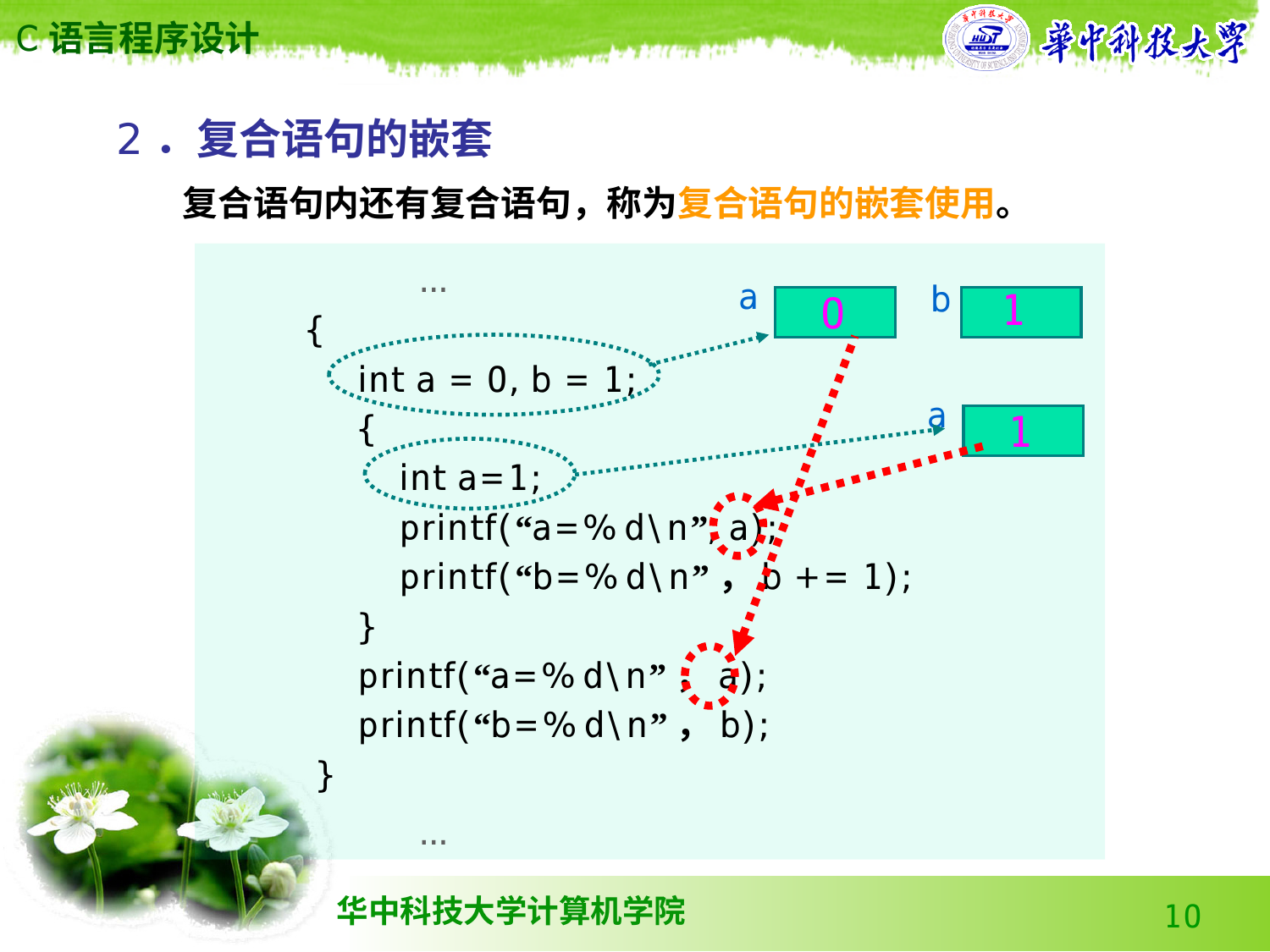

2．复合语句的嵌套
      复合语句内还有复合语句，称为复合语句的嵌套使用。
              …
      {
           int a = 0, b = 1;
           {
               int a=1;
               printf(“a=%d\n”, a);
               printf(“b=%d\n”，b += 1);
           }
           printf(“a=%d\n”，a);
           printf(“b=%d\n”，b);
       }
              …
a
b

1
0

a

1

10